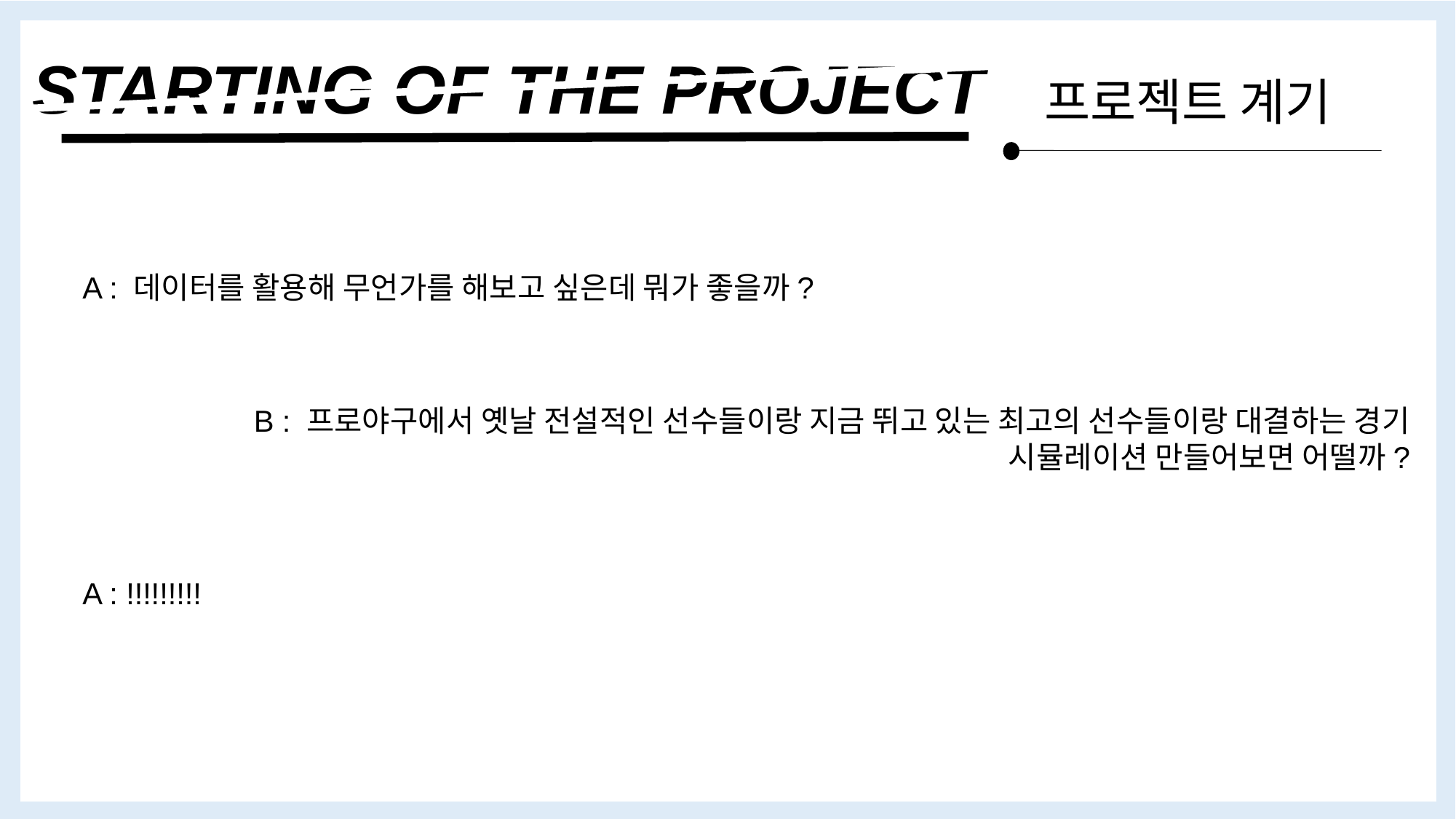

STARTING OF THE PROJECT
프로젝트 계기

A : 데이터를 활용해 무언가를 해보고 싶은데 뭐가 좋을까?
B : 프로야구에서 옛날 전설적인 선수들이랑 지금 뛰고 있는 최고의 선수들이랑 대결하는 경기 시뮬레이션 만들어보면 어떨까?
A : !!!!!!!!!